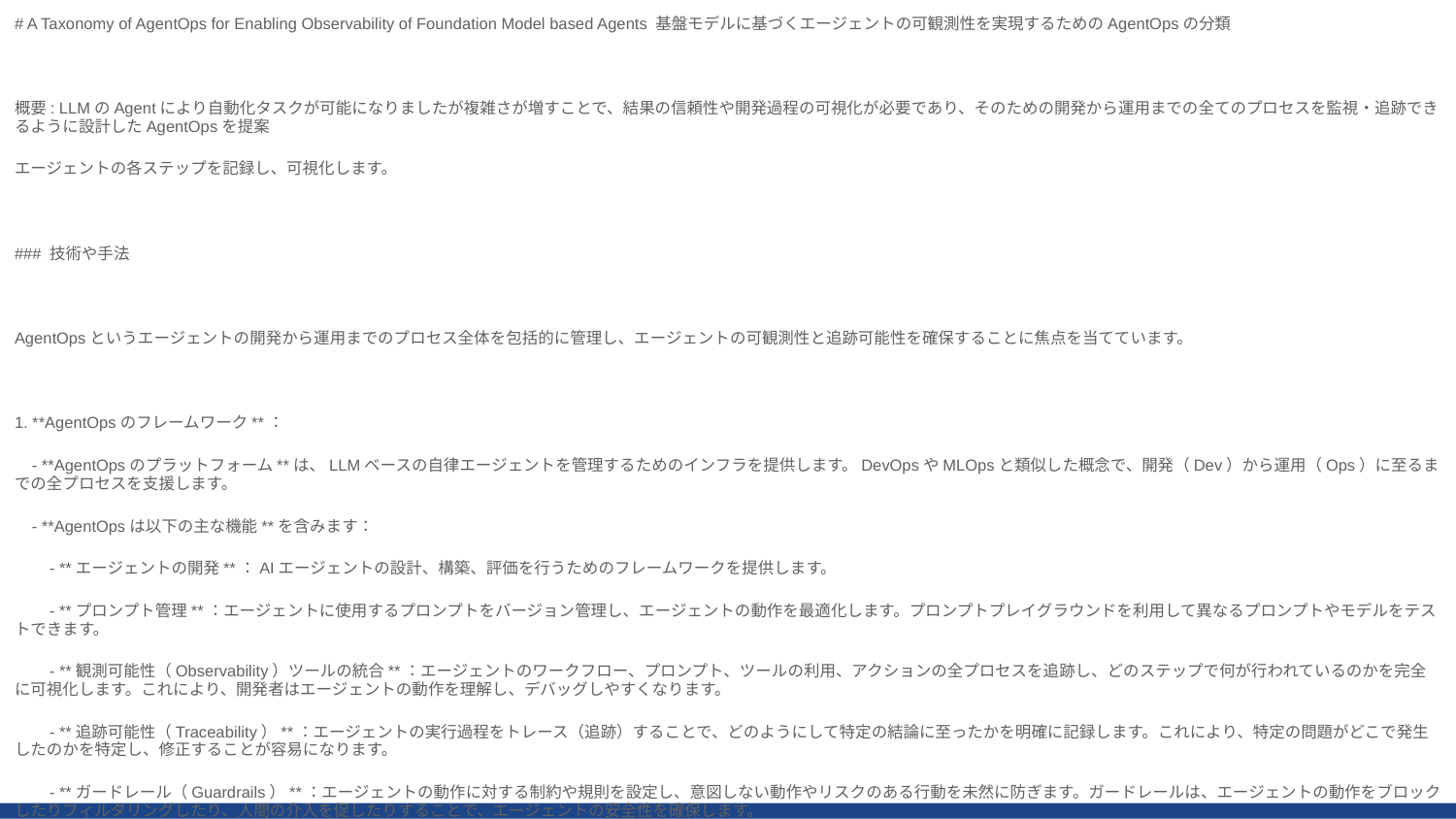

# A Taxonomy of AgentOps for Enabling Observability of Foundation Model based Agents 基盤モデルに基づくエージェントの可観測性を実現するためのAgentOpsの分類

概要: LLMのAgentにより自動化タスクが可能になりましたが複雑さが増すことで、結果の信頼性や開発過程の可視化が必要であり、そのための開発から運用までの全てのプロセスを監視・追跡できるように設計したAgentOpsを提案
エージェントの各ステップを記録し、可視化します。

### 技術や手法

AgentOpsというエージェントの開発から運用までのプロセス全体を包括的に管理し、エージェントの可観測性と追跡可能性を確保することに焦点を当てています。

1. **AgentOpsのフレームワーク**：
    - **AgentOpsのプラットフォーム**は、LLMベースの自律エージェントを管理するためのインフラを提供します。DevOpsやMLOpsと類似した概念で、開発（Dev）から運用（Ops）に至るまでの全プロセスを支援します。
    - **AgentOpsは以下の主な機能**を含みます：
        - **エージェントの開発**：AIエージェントの設計、構築、評価を行うためのフレームワークを提供します。
        - **プロンプト管理**：エージェントに使用するプロンプトをバージョン管理し、エージェントの動作を最適化します。プロンプトプレイグラウンドを利用して異なるプロンプトやモデルをテストできます。
        - **観測可能性（Observability）ツールの統合**：エージェントのワークフロー、プロンプト、ツールの利用、アクションの全プロセスを追跡し、どのステップで何が行われているのかを完全に可視化します。これにより、開発者はエージェントの動作を理解し、デバッグしやすくなります。
        - **追跡可能性（Traceability）**：エージェントの実行過程をトレース（追跡）することで、どのようにして特定の結論に至ったかを明確に記録します。これにより、特定の問題がどこで発生したのかを特定し、修正することが容易になります。
        - **ガードレール（Guardrails）**：エージェントの動作に対する制約や規則を設定し、意図しない動作やリスクのある行動を未然に防ぎます。ガードレールは、エージェントの動作をブロックしたりフィルタリングしたり、人間の介入を促したりすることで、エージェントの安全性を確保します。
2. **観測可能なデータと追跡可能なアーティファクト**：
    - エージェントの各ステップ（例えば、LLMの呼び出し、ツールの使用、アクションの実行など）をトレースし、トレース（Trace）やスパン（Span）として記録します。例えば、エージェントが実行したすべての操作を一連の「スパン」に分けて可視化し、問題のあるステップを簡単に特定できるようにします。
    - **可視化レベル**には、セッション（複数のエージェント操作をまとめたもの）、トレース（具体的な要求に応じた処理の流れ）、スパン（個別のアクションのステップ）があります。
3. **ガードレールの設定**：
    - ガードレールはエージェントの動作の安全性を確保するための制約であり、**ブロック、フィルタリング、フラグ付け、フォールバック（代替処理）**などの動作が含まれます。これにより、不適切な行動を防ぎ、エージェントがユーザーの要求に対して適切な反応を示すように制御します。
4. **フィードバックの収集と評価**：
    - **人間によるフィードバック**は、エージェントの応答の質を評価する上で重要です。ユーザーからのフィードバック（例えば、良い・悪いの評価や具体的なコメント）を集め、エージェントの改善に役立てます。また、エージェントの使用データを基にした**暗黙のフィードバック**（ページの滞在時間やクリック率など）も利用し、より信頼性の高い改善を行います。

### 使用用途

- **LLMベースのエージェントの信頼性向上**：
    - LLMベースのエージェントが複数のステップでタスクを実行する際、その動作がどのように行われているかを追跡し、結果の信頼性を向上させるために用います。例えば、ビジネスで使用する自律エージェントが何らかの判断を行う場合、その判断がどのプロンプトやツールの呼び出しによって行われたのかを後で確認することが可能になります。
- **AI法の準拠**：
    - EU AI法などの規制に準拠するために、エージェントの可観測性とトレースを通じて高リスクAIシステムの動作を追跡することができます。具体的には、エージェントがどのように意思決定を行ったのか、その過程をすべて記録し、法的な検査にも対応できるようにします。
- **複雑なタスクの自動化**：
    - エージェントを使った複雑なタスク（複数のツールや知識ベースを利用した情報の取得や処理など）の自動化に使用されます。例えば、複数のデータソースから情報を取得して要約し、それに基づいて新しいアクションを提案するエージェントの構築に役立てます。
- **産業用途でのエージェント運用管理**：
    - エージェントが産業用途で使用される場合、その運用状況を監視することが重要です。例えば、ソフトウェアエンジニアリングの分野でエージェントが開発支援を行う際、その動作を監視して効率的にトラブルシューティングを行うことができます。

### 次に読むべき論文

- 添付したPDF内で参照されているいくつかの論文は、AgentOpsやLLMの可観測性に関するさらなる知識を深めるのに役立ちます。以下は次に読むべき推奨論文です：
    1. **Chan et al. (2024) - Visibility into AI Agents**

        この論文はAIエージェントの可視性を高めるための方法について議論しており、AgentOpsに関連する技術や手法の詳細な例が含まれています。

    2. **Schulhoff et al. (2024) - The Prompt Report: A Systematic Survey of Prompting Techniques**

        プロンプトの最適化に関する技術を体系的に調査したもので、特にLLMベースのエージェントでどのようにプロンプトを使用し、最適化するかについての詳細が提供されています。

    3. **Md Shamsujjoha et al. (2024) - Towards AI-Safety-by-Design: A Taxonomy of Runtime Guardrails in Foundation Model based Systems**

        この論文は、エージェントの実行中に安全性を確保するための「ガードレール」の設計についての包括的な分類を提供しており、AgentOpsにおけるガードレール設定の理解を深めるために有益です。